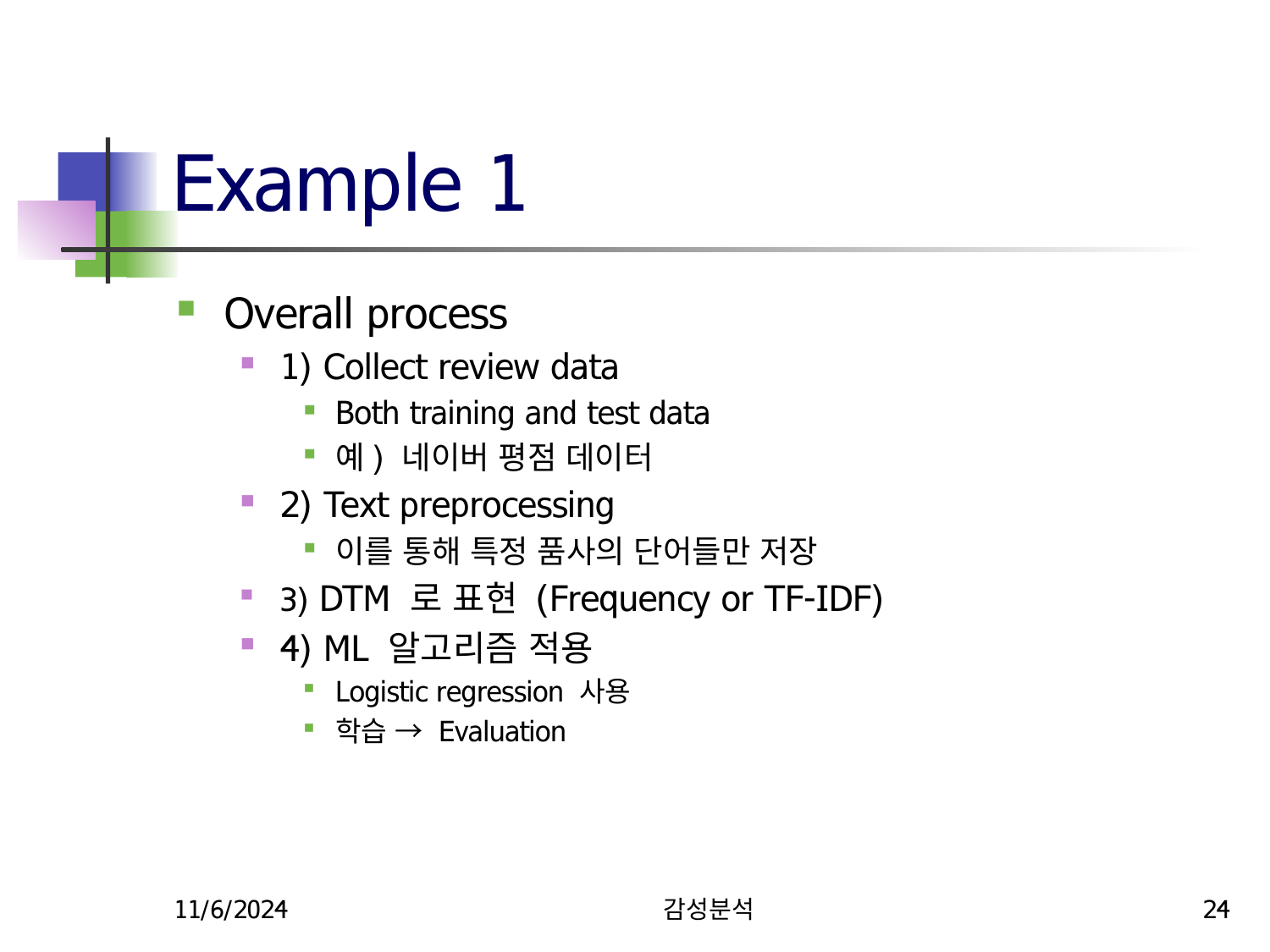

# Example 1
Overall process
1) Collect review data
Both training and test data
예) 네이버 평점 데이터
2) Text preprocessing
이를 통해 특정 품사의 단어들만 저장
3) DTM 로 표현 (Frequency or TF-IDF)
4) ML 알고리즘 적용
Logistic regression 사용
학습 → Evaluation
11/6/2024
감성분석
24